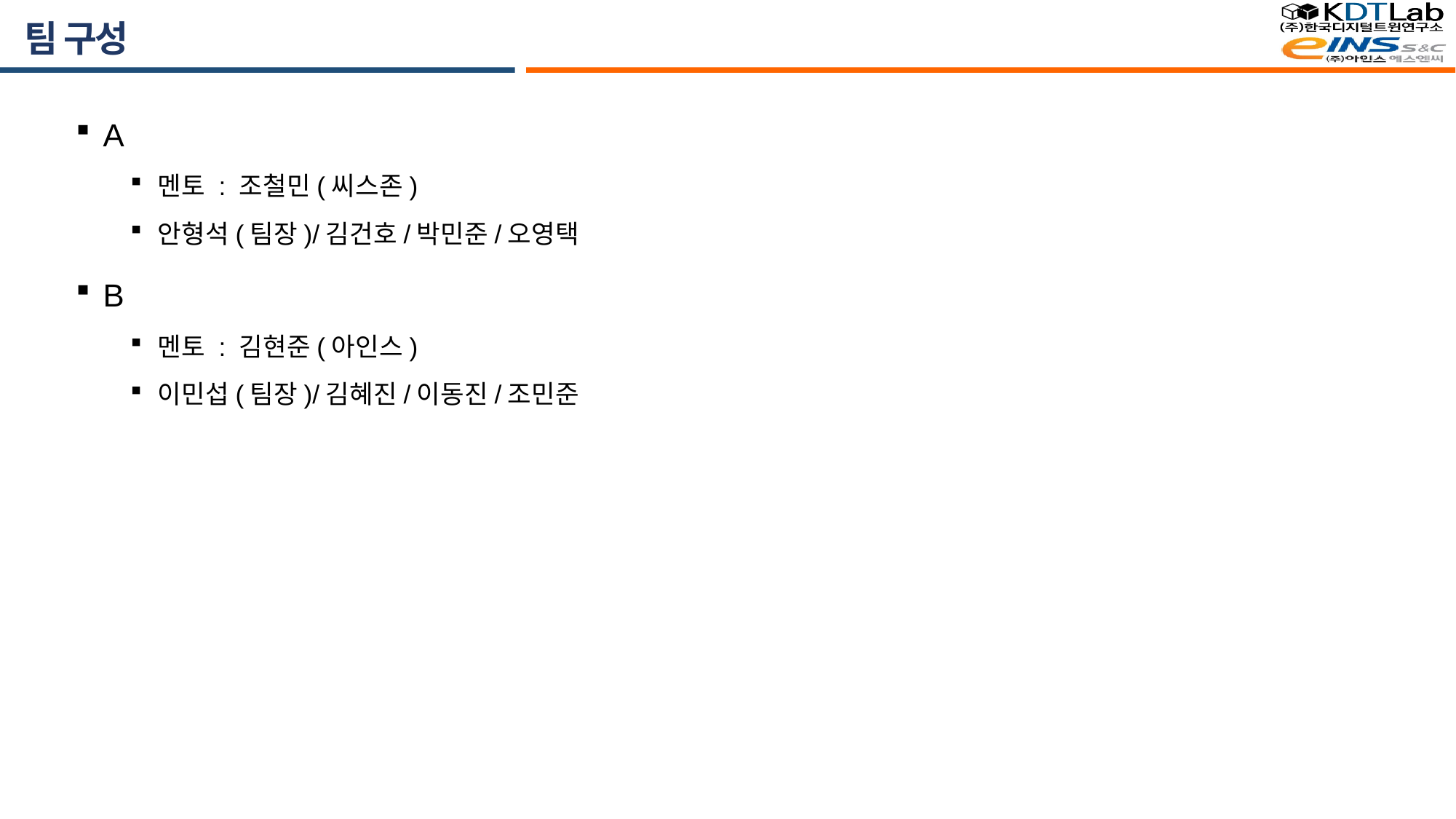

# 팀 구성
A
멘토 : 조철민(씨스존)
안형석(팀장)/김건호/박민준/오영택
B
멘토 : 김현준(아인스)
이민섭(팀장)/김혜진/이동진/조민준